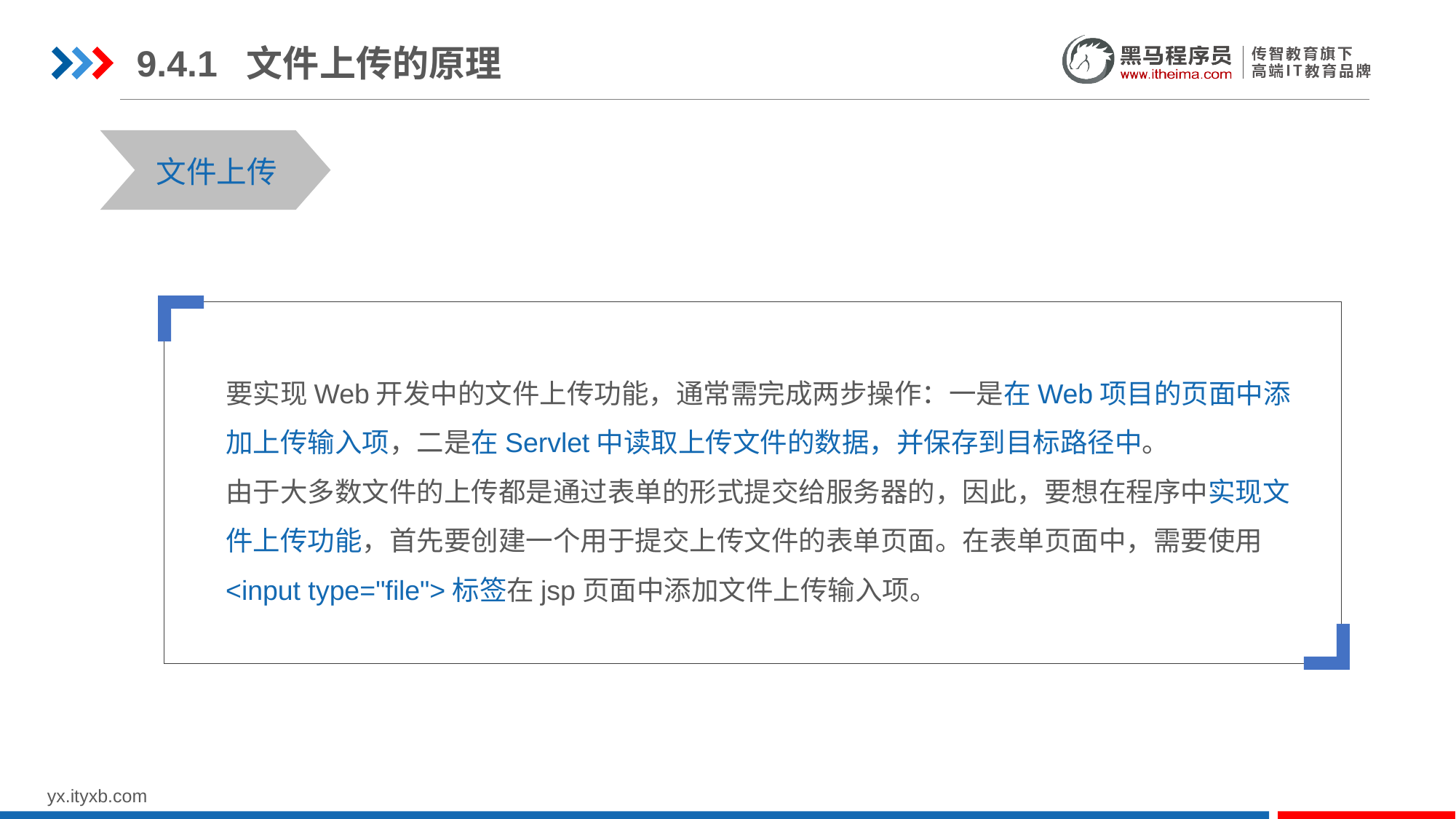

9.4.1  文件上传的原理

文件上传

要实现Web开发中的文件上传功能，通常需完成两步操作：一是在Web项目的页面中添加上传输入项，二是在Servlet中读取上传文件的数据，并保存到目标路径中。
由于大多数文件的上传都是通过表单的形式提交给服务器的，因此，要想在程序中实现文件上传功能，首先要创建一个用于提交上传文件的表单页面。在表单页面中，需要使用<input type="file">标签在jsp页面中添加文件上传输入项。